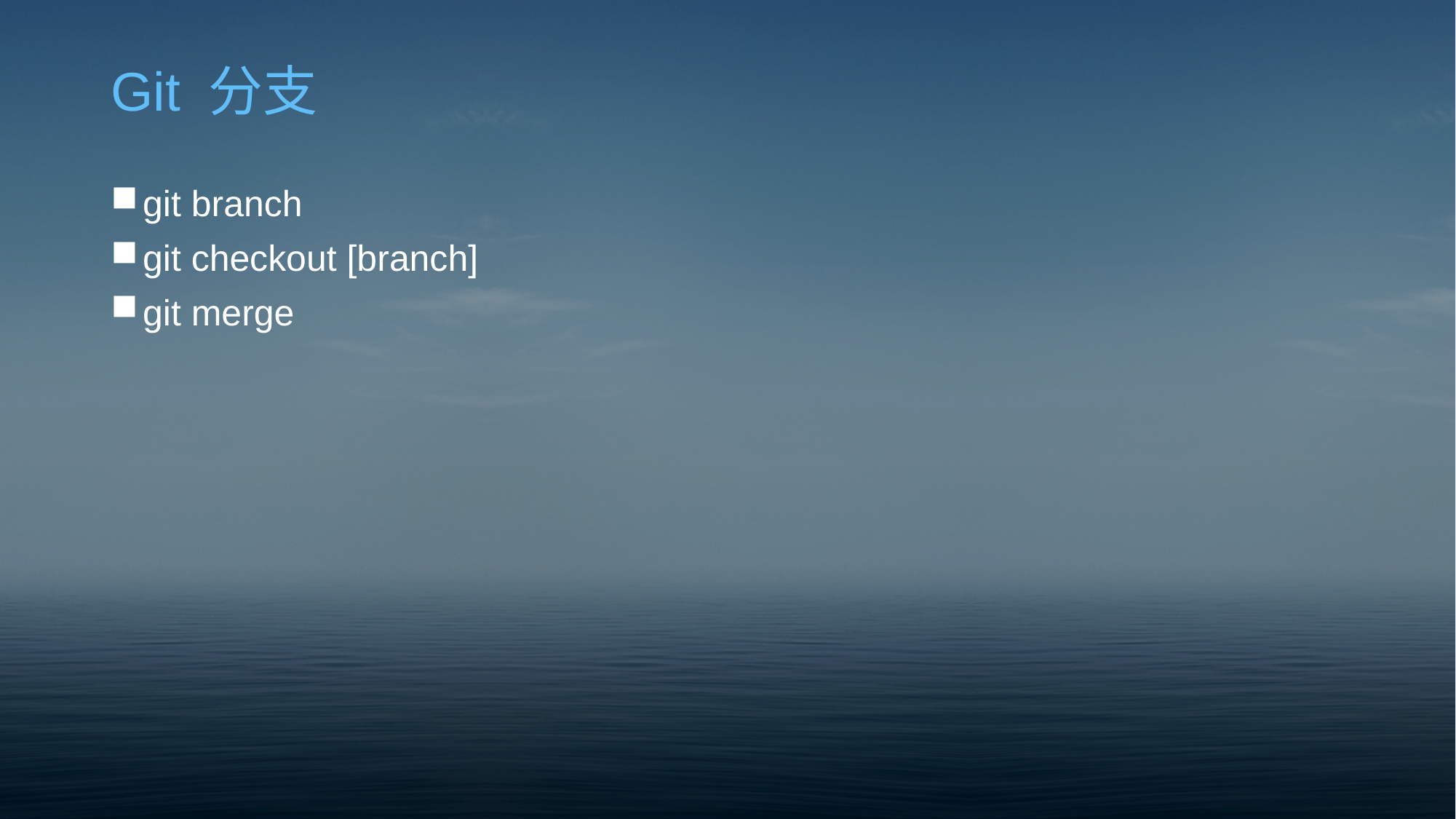

# Git 分支
git branch
git checkout [branch]
git merge